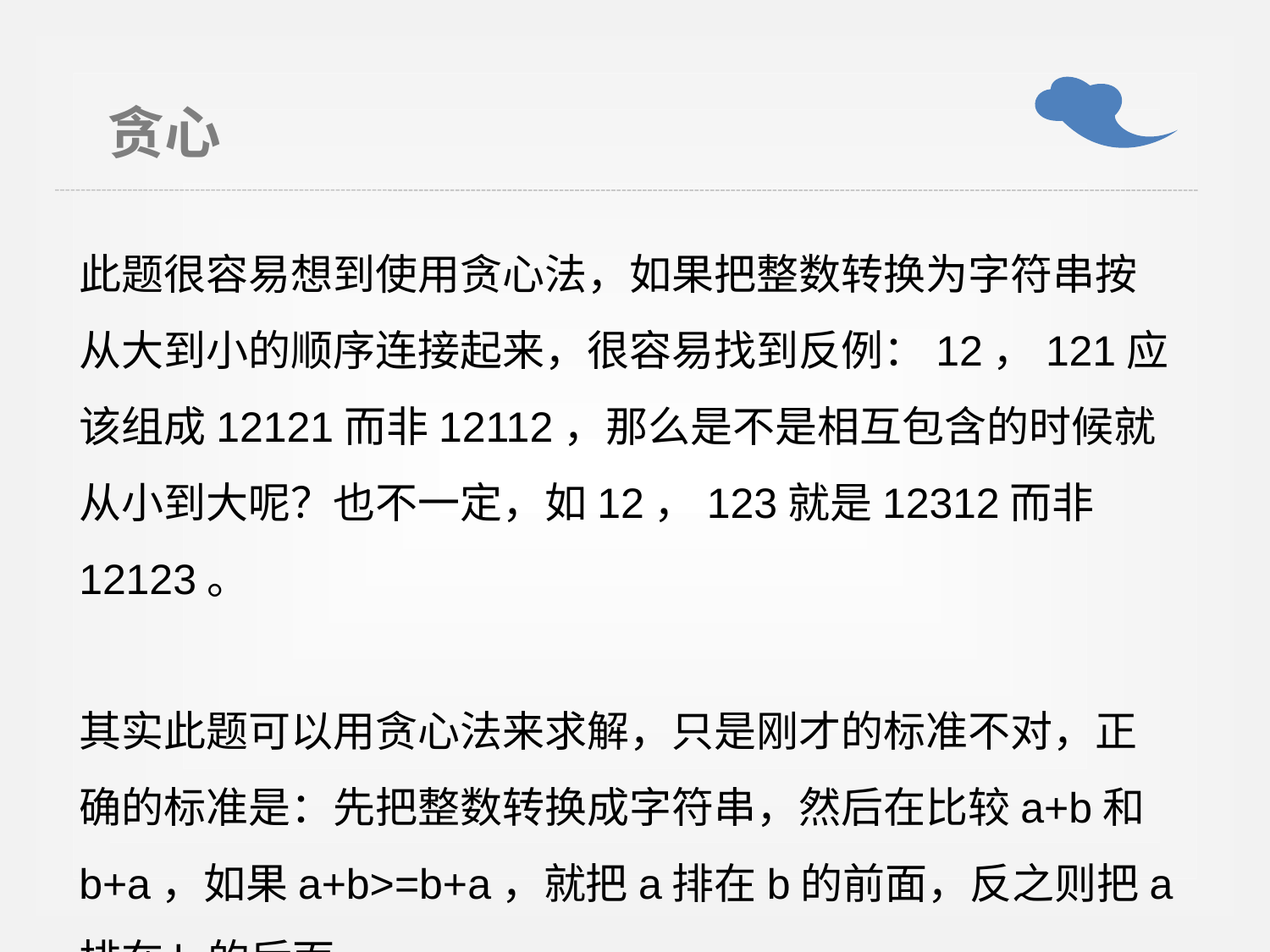

贪心

此题很容易想到使用贪心法，如果把整数转换为字符串按从大到小的顺序连接起来，很容易找到反例：12，121应该组成12121而非12112，那么是不是相互包含的时候就从小到大呢？也不一定，如12，123就是12312而非12123。

其实此题可以用贪心法来求解，只是刚才的标准不对，正确的标准是：先把整数转换成字符串，然后在比较a+b和b+a，如果a+b>=b+a，就把a排在b的前面，反之则把a排在b的后面。